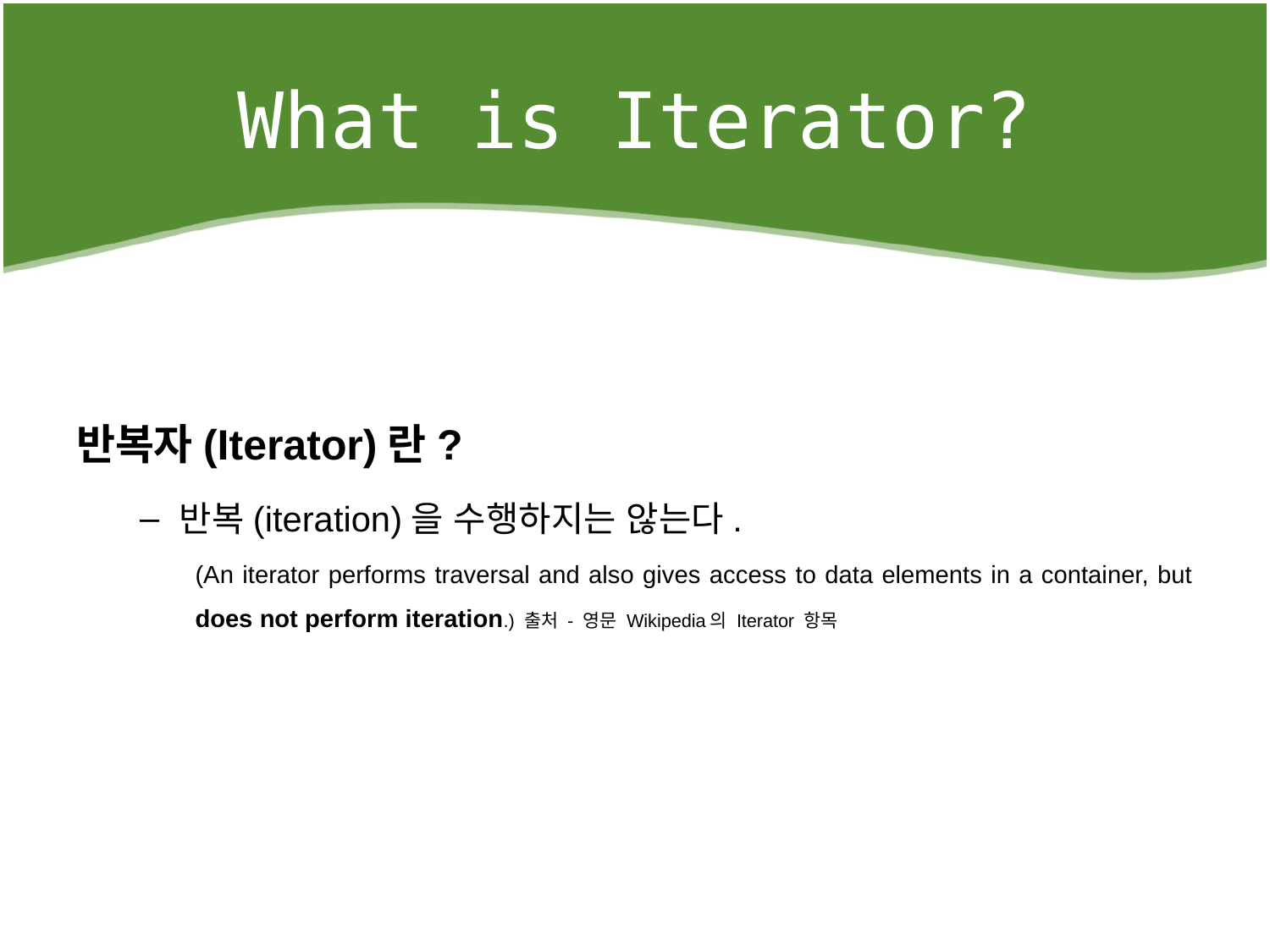

# What is Iterator?
반복자(Iterator)란?
반복(iteration)을 수행하지는 않는다.
(An iterator performs traversal and also gives access to data elements in a container, but does not perform iteration.) 출처 - 영문 Wikipedia의 Iterator 항목